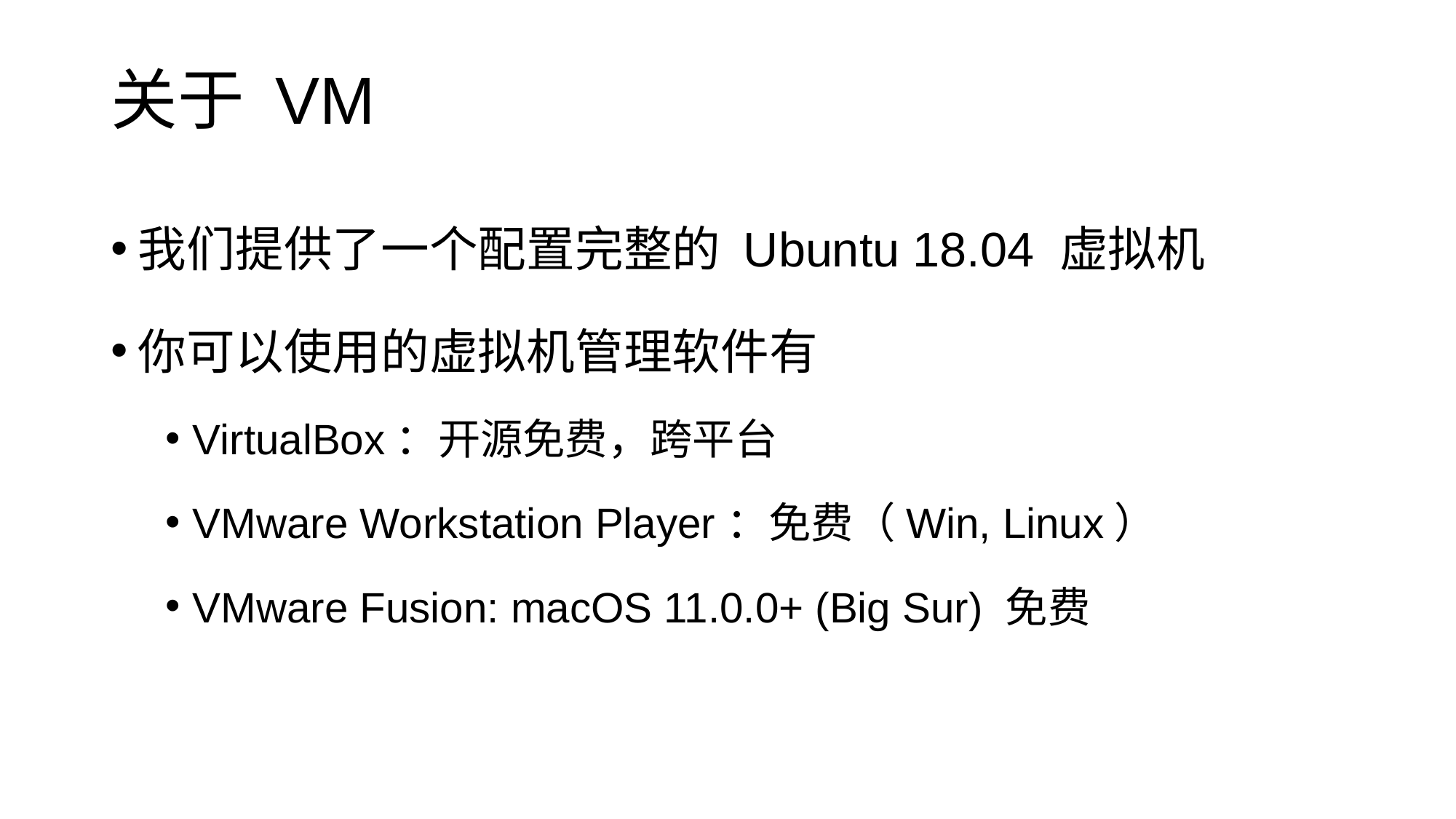

# 关于 VM
我们提供了一个配置完整的 Ubuntu 18.04 虚拟机
你可以使用的虚拟机管理软件有
VirtualBox：开源免费，跨平台
VMware Workstation Player：免费（Win, Linux）
VMware Fusion: macOS 11.0.0+ (Big Sur) 免费